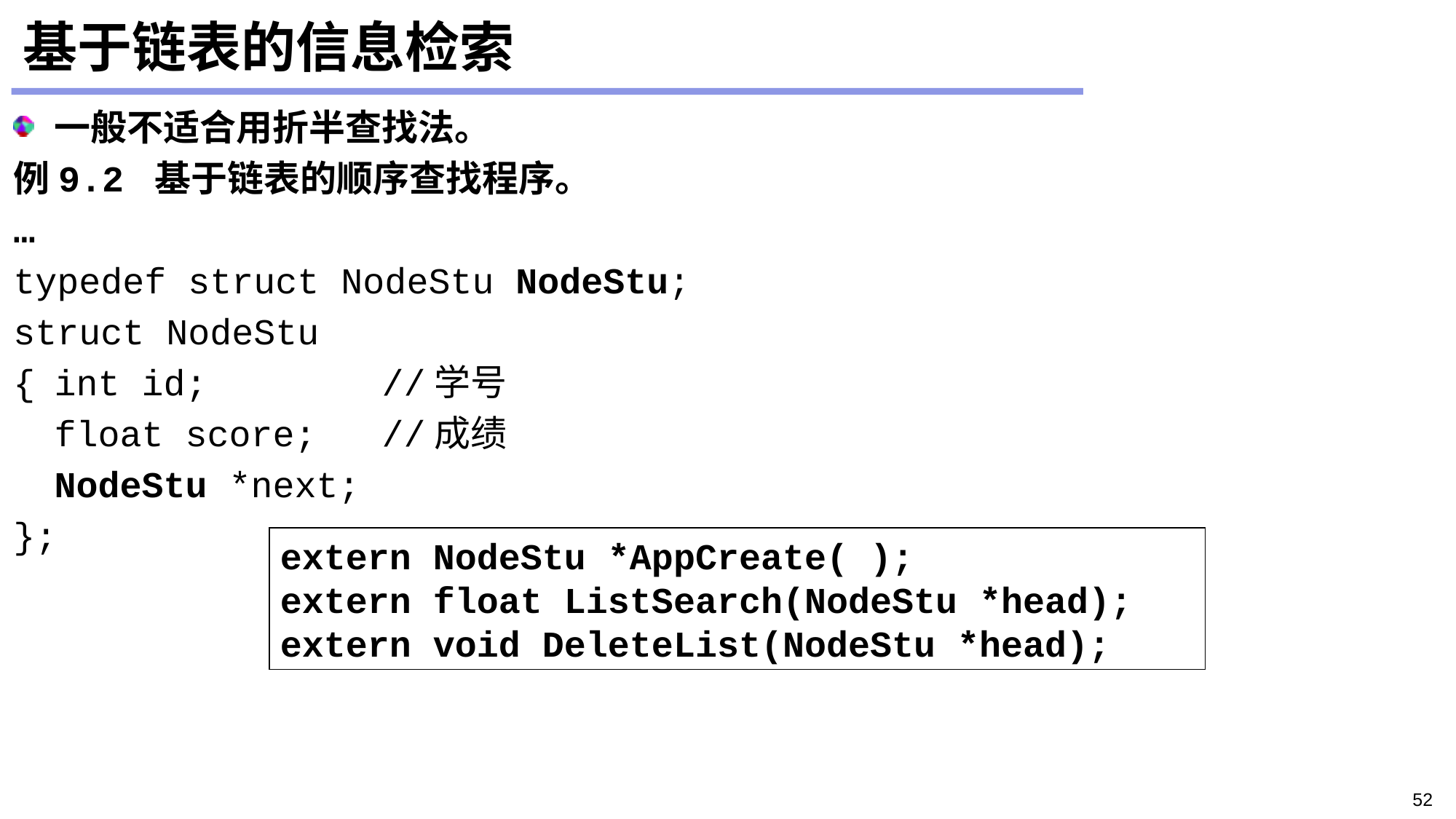

# 基于链表的信息检索
一般不适合用折半查找法。
例9.2 基于链表的顺序查找程序。
…
typedef struct NodeStu NodeStu;
struct NodeStu
{	int id;		//学号
	float score;	//成绩
	NodeStu *next;
};

extern NodeStu *AppCreate( );
extern float ListSearch(NodeStu *head);
extern void DeleteList(NodeStu *head);
52